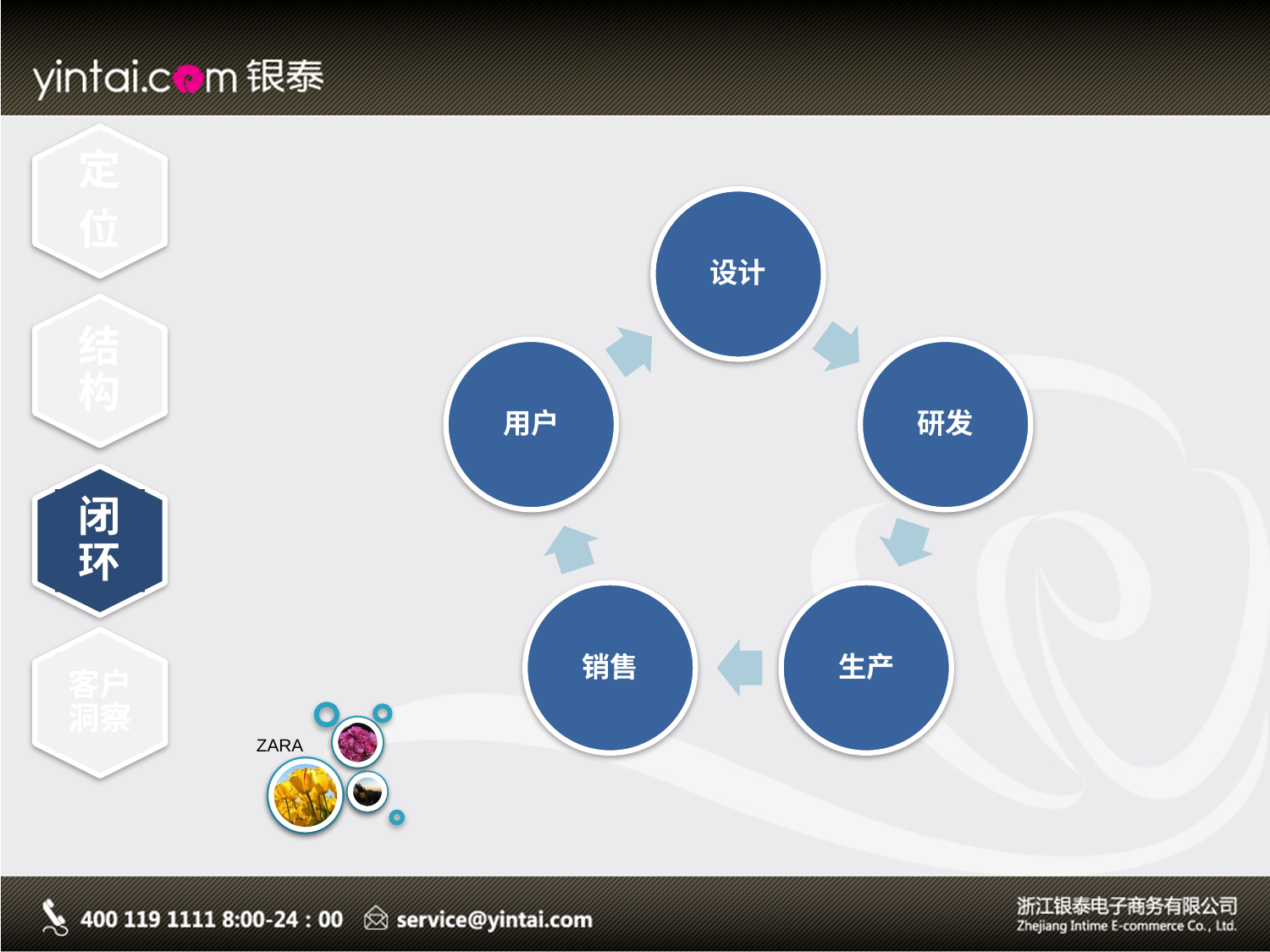

定
位
设计

研发

生产

销售

用户

结构

闭环

客户洞察
ZARA